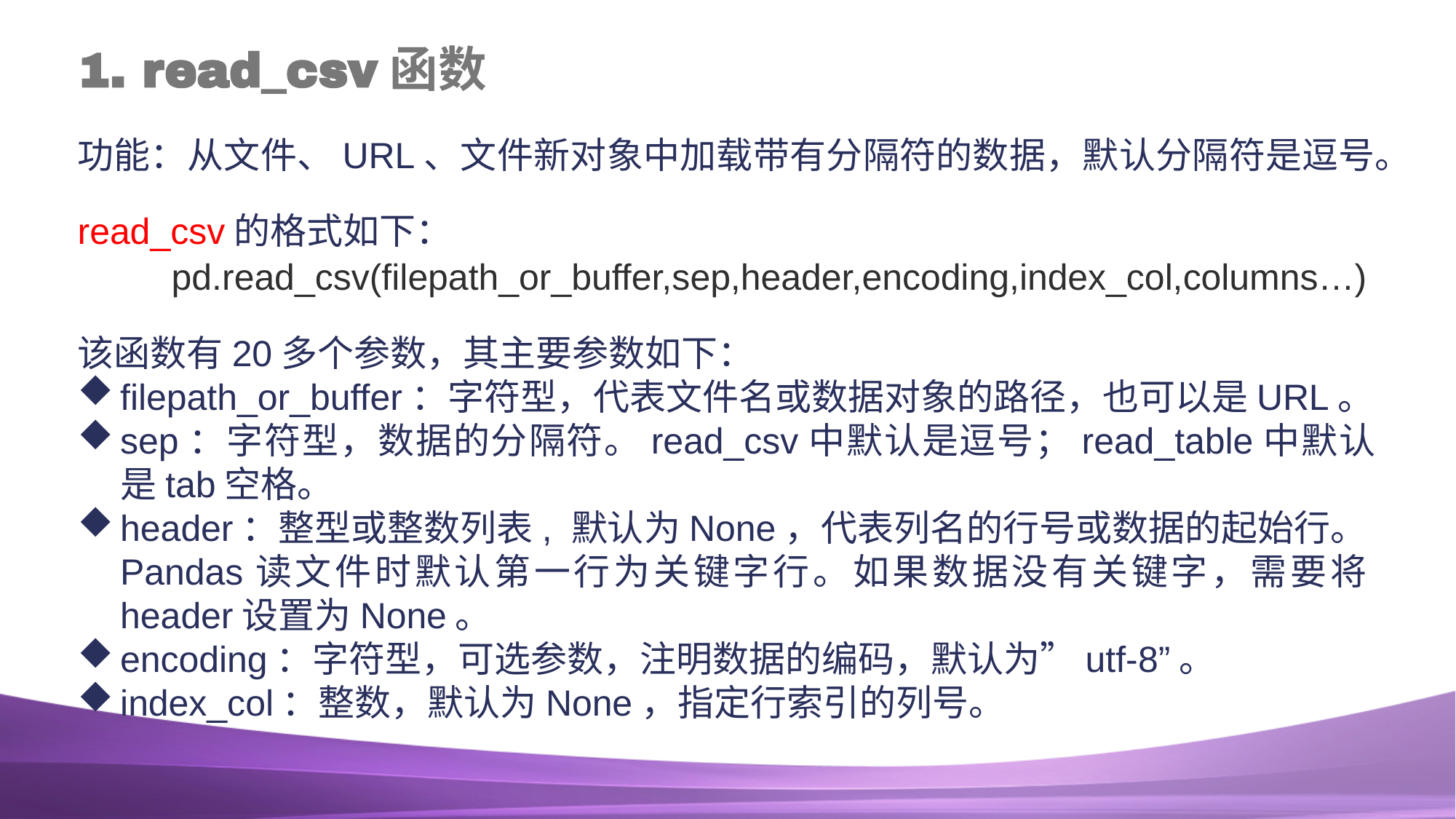

# 1. read_csv函数
功能：从文件、URL、文件新对象中加载带有分隔符的数据，默认分隔符是逗号。
read_csv的格式如下：
pd.read_csv(filepath_or_buffer,sep,header,encoding,index_col,columns…)
该函数有20多个参数，其主要参数如下：
filepath_or_buffer：字符型，代表文件名或数据对象的路径，也可以是URL。
sep：字符型，数据的分隔符。read_csv中默认是逗号；read_table中默认是tab空格。
header：整型或整数列表, 默认为None，代表列名的行号或数据的起始行。Pandas读文件时默认第一行为关键字行。如果数据没有关键字，需要将header设置为None。
encoding：字符型，可选参数，注明数据的编码，默认为”utf-8”。
index_col：整数，默认为None，指定行索引的列号。